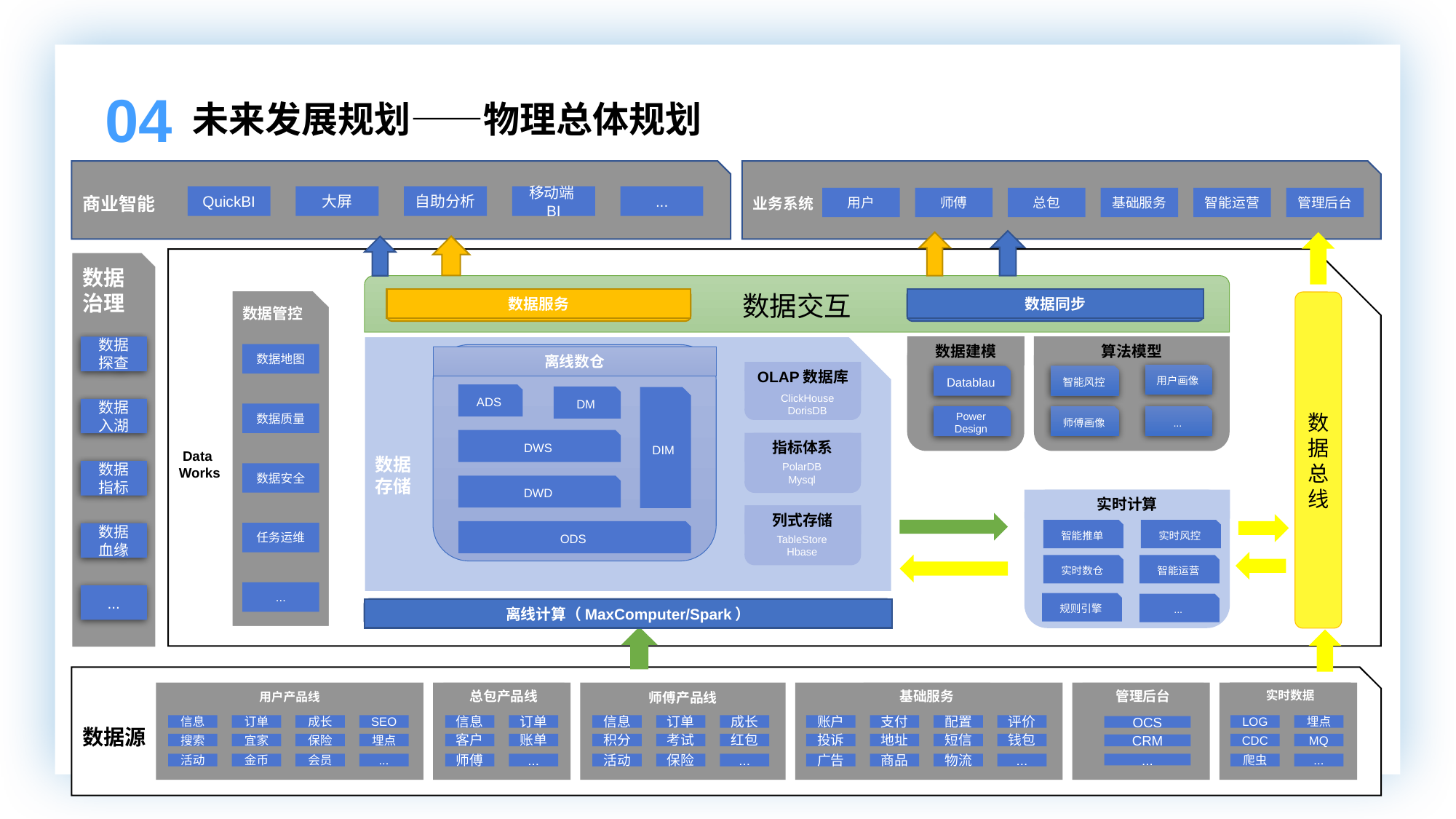

04
未来发展规划——物理总体规划
商业智能
业务系统
QuickBI
大屏
自助分析
移动端BI
...
用户
师傅
总包
基础服务
智能运营
管理后台

 Data
Works
数据治理
数据探查
数据入湖
数据指标
数据血缘
...
数据交互

数据服务

数据同步
数据管控
数据地图
数据质量
数据安全
任务运维
...
数据总线
数据
存储

算法模型

数据建模
Datablau
Power
Design

离线数仓

OLAP数据库
ClickHouse
DorisDB
用户画像
智能风控
ADS
DM
DIM
师傅画像
...
DWS

指标体系
PolarDB
Mysql
DWD

实时计算
智能推单
实时风控
实时数仓
智能运营
规则引擎
...

列式存储
TableStore
Hbase

ODS

离线计算（MaxComputer/Spark）

数据源

总包产品线

基础服务

管理后台

实时数据
用户产品线
师傅产品线
信息
订单
成长
SEO
信息
订单
信息
订单
成长
账户
支付
配置
评价
LOG
埋点
OCS
搜索
宜家
保险
埋点
客户
账单
积分
考试
红包
投诉
地址
短信
钱包
CDC
MQ
CRM
活动
金币
会员
...
师傅
...
活动
保险
...
广告
商品
物流
...
...
爬虫
...